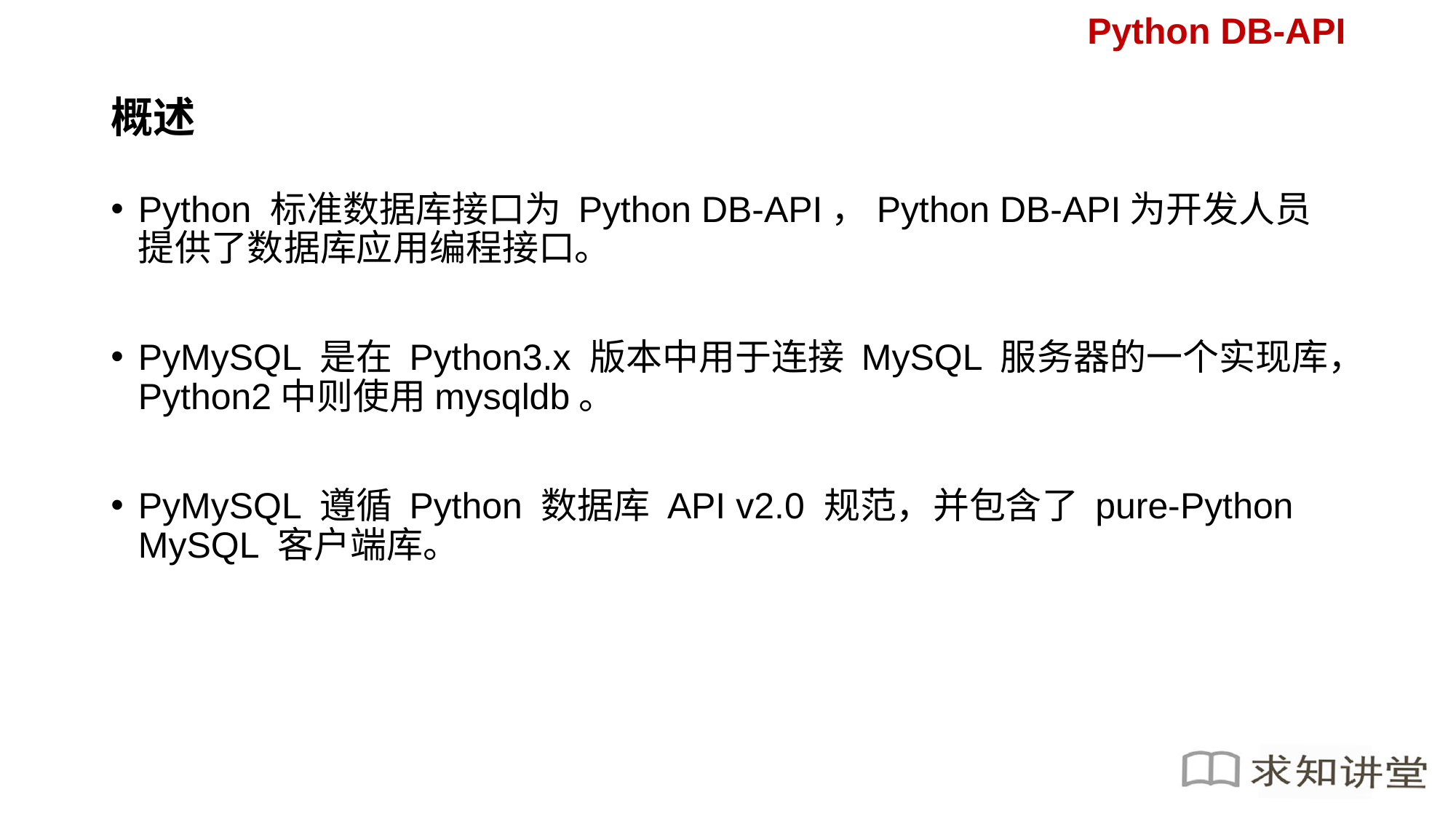

Python DB-API
# 概述
Python 标准数据库接口为 Python DB-API，Python DB-API为开发人员提供了数据库应用编程接口。

PyMySQL 是在 Python3.x 版本中用于连接 MySQL 服务器的一个实现库，Python2中则使用mysqldb。

PyMySQL 遵循 Python 数据库 API v2.0 规范，并包含了 pure-Python MySQL 客户端库。